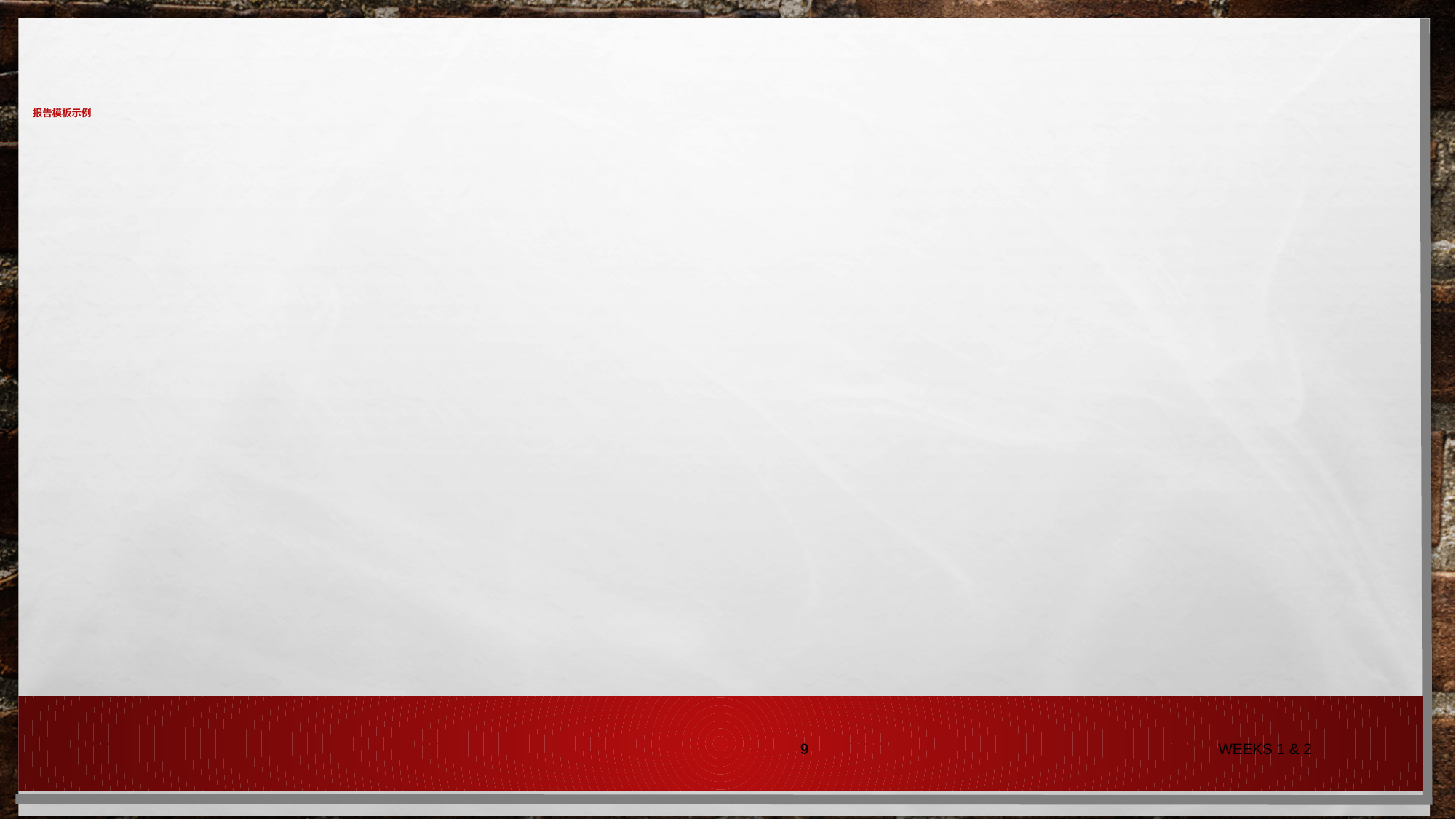

# 报告模板示例

9
Weeks 1 & 2